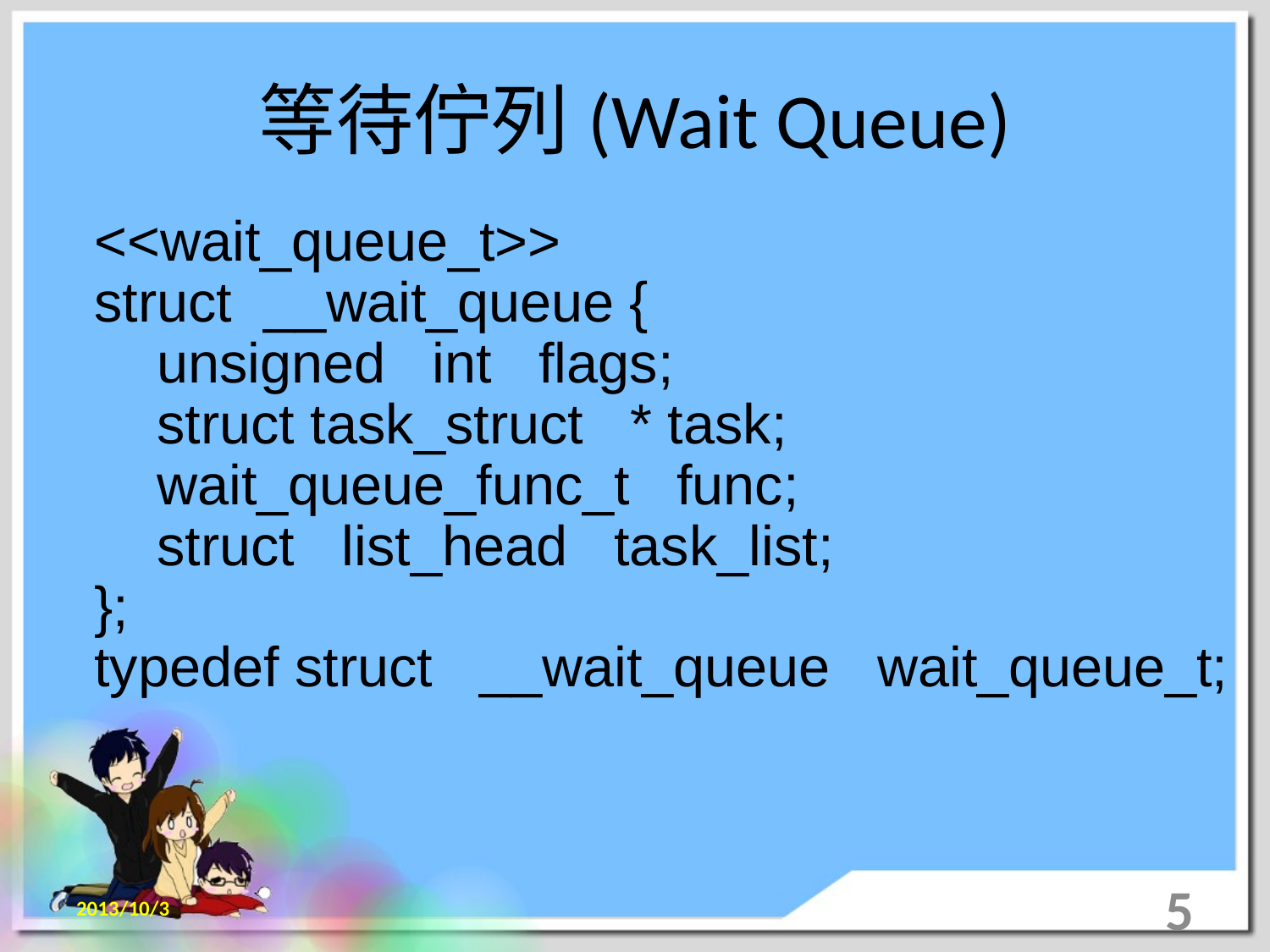

# 等待佇列(Wait Queue)
<<wait_queue_t>>
struct  __wait_queue {
    unsigned   int   flags;
    struct task_struct   * task;
    wait_queue_func_t   func;
    struct   list_head   task_list;
};
typedef struct   __wait_queue   wait_queue_t;
2013/10/3
5